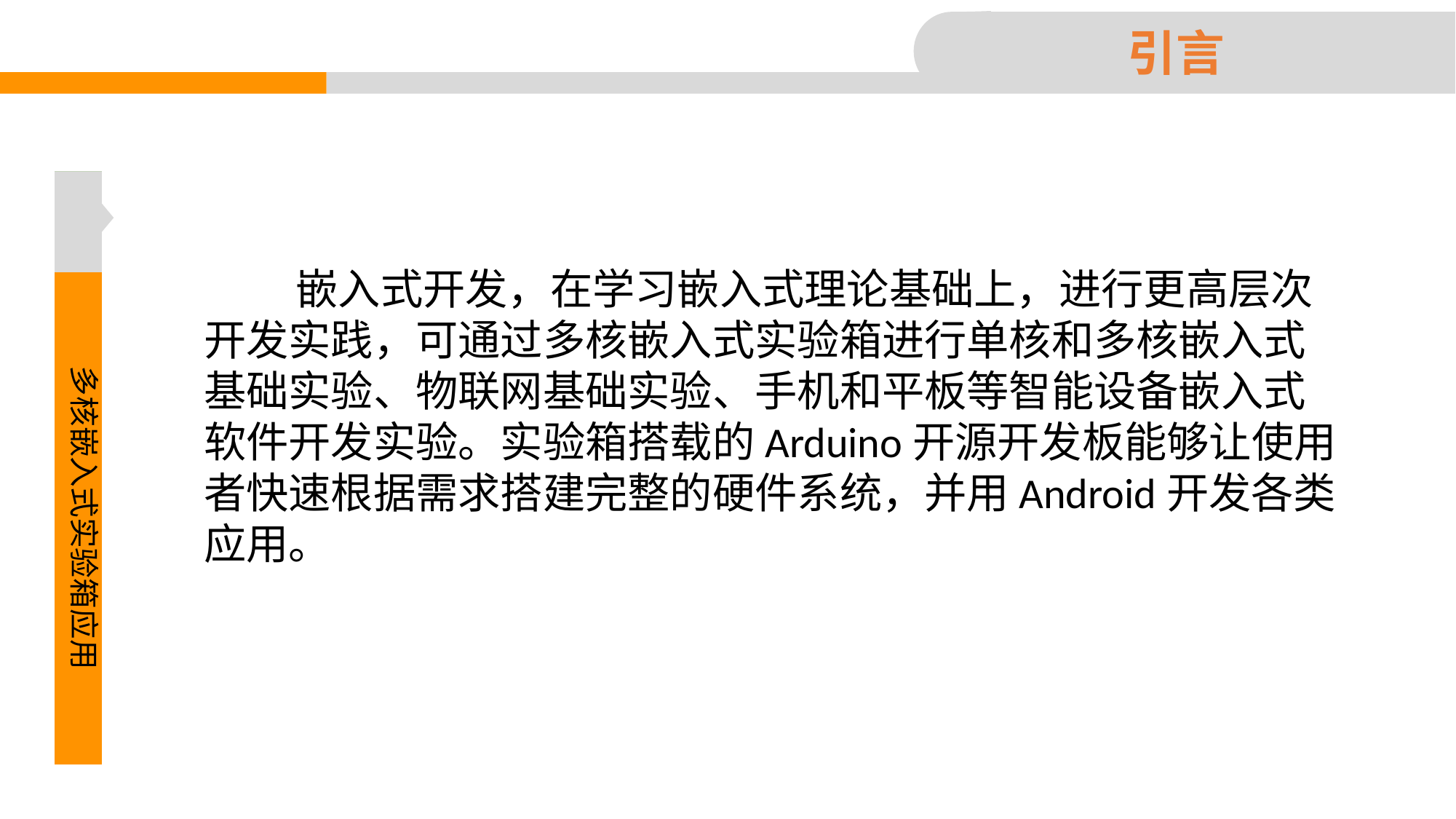

引言

多核嵌入式实验箱应用
   嵌入式开发，在学习嵌入式理论基础上，进行更高层次开发实践，可通过多核嵌入式实验箱进行单核和多核嵌入式基础实验、物联网基础实验、手机和平板等智能设备嵌入式软件开发实验。实验箱搭载的Arduino开源开发板能够让使用者快速根据需求搭建完整的硬件系统，并用Android开发各类应用。